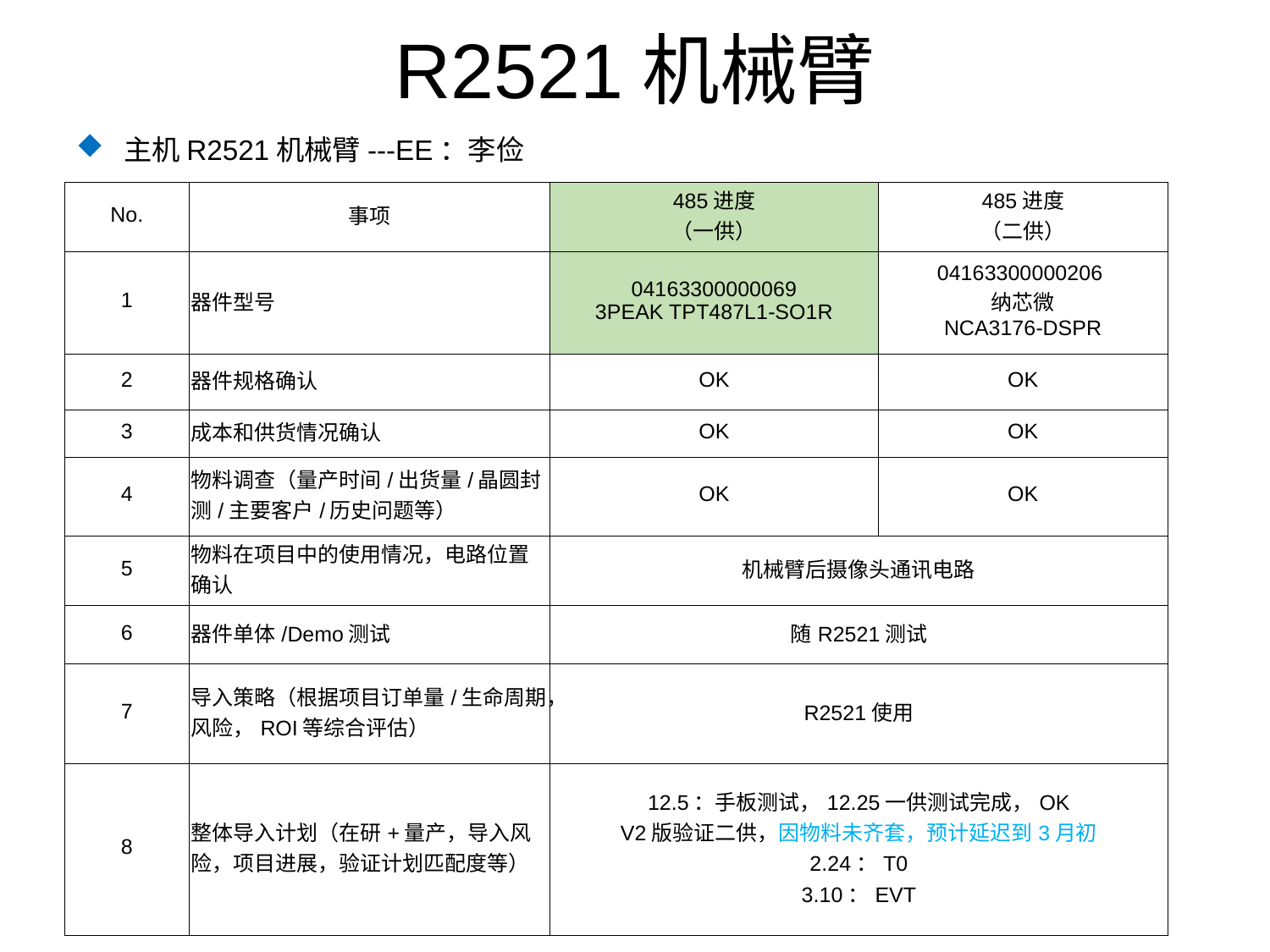

# R2521机械臂
主机R2521机械臂---EE：李俭
| No. | 事项 | 485进度 （一供） | 485进度 （二供） |
| --- | --- | --- | --- |
| 1 | 器件型号 | 04163300000069 3PEAK TPT487L1-SO1R | 04163300000206 纳芯微 NCA3176-DSPR |
| 2 | 器件规格确认 | OK | OK |
| 3 | 成本和供货情况确认 | OK | OK |
| 4 | 物料调查（量产时间/出货量/晶圆封测/主要客户/历史问题等） | OK | OK |
| 5 | 物料在项目中的使用情况，电路位置确认 | 机械臂后摄像头通讯电路 |  |
| 6 | 器件单体/Demo测试 | 随R2521测试 |  |
| 7 | 导入策略（根据项目订单量/生命周期，风险，ROI等综合评估） | R2521使用 |  |
| 8 | 整体导入计划（在研+量产，导入风险，项目进展，验证计划匹配度等） | 12.5：手板测试，12.25一供测试完成，OK V2版验证二供，因物料未齐套，预计延迟到3月初 2.24：T0 3.10：EVT |  |